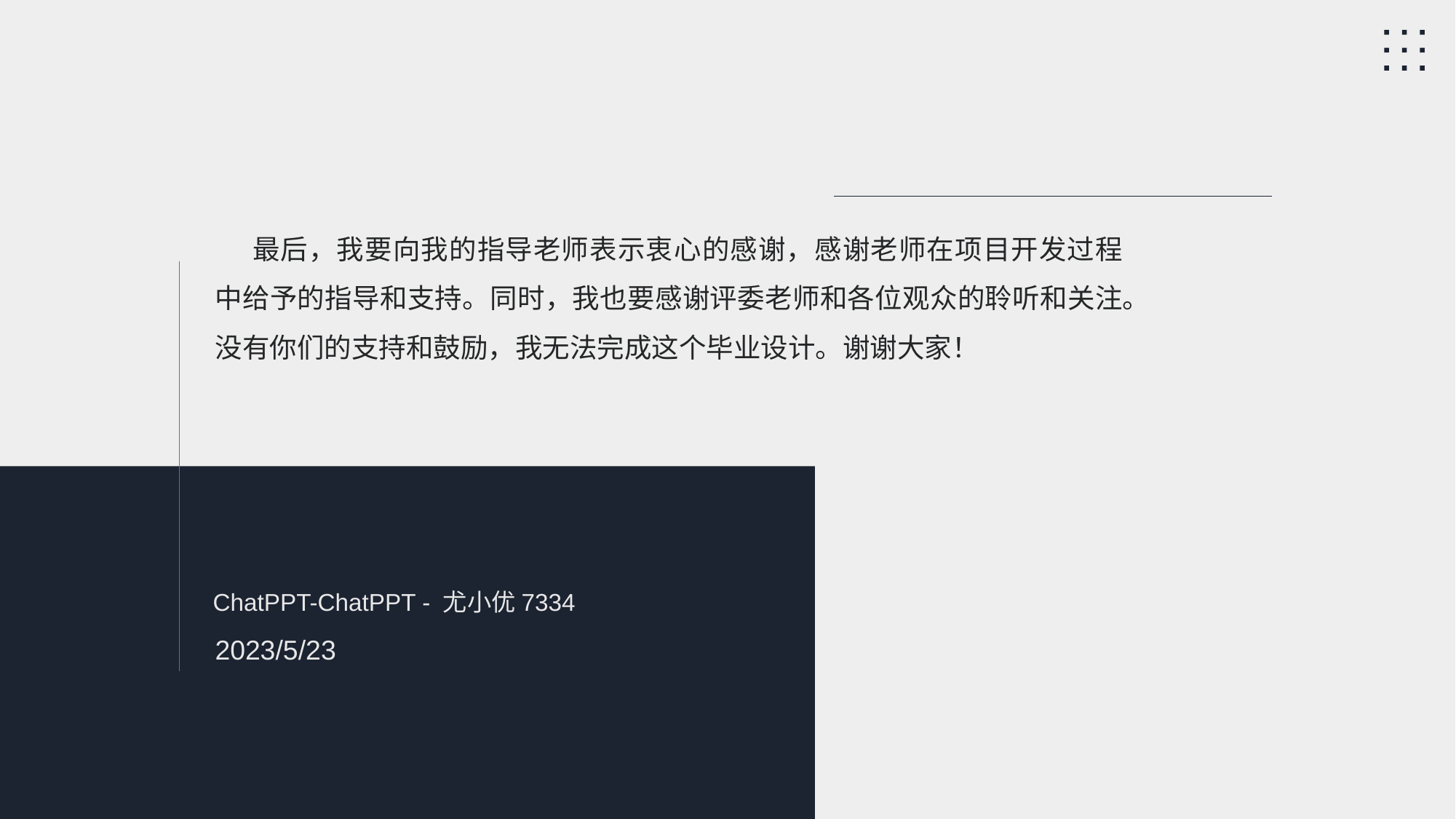

最后，我要向我的指导老师表示衷心的感谢，感谢老师在项目开发过程中给予的指导和支持。同时，我也要感谢评委老师和各位观众的聆听和关注。没有你们的支持和鼓励，我无法完成这个毕业设计。谢谢大家！

ChatPPT-ChatPPT - 尤小优7334
2023/5/23